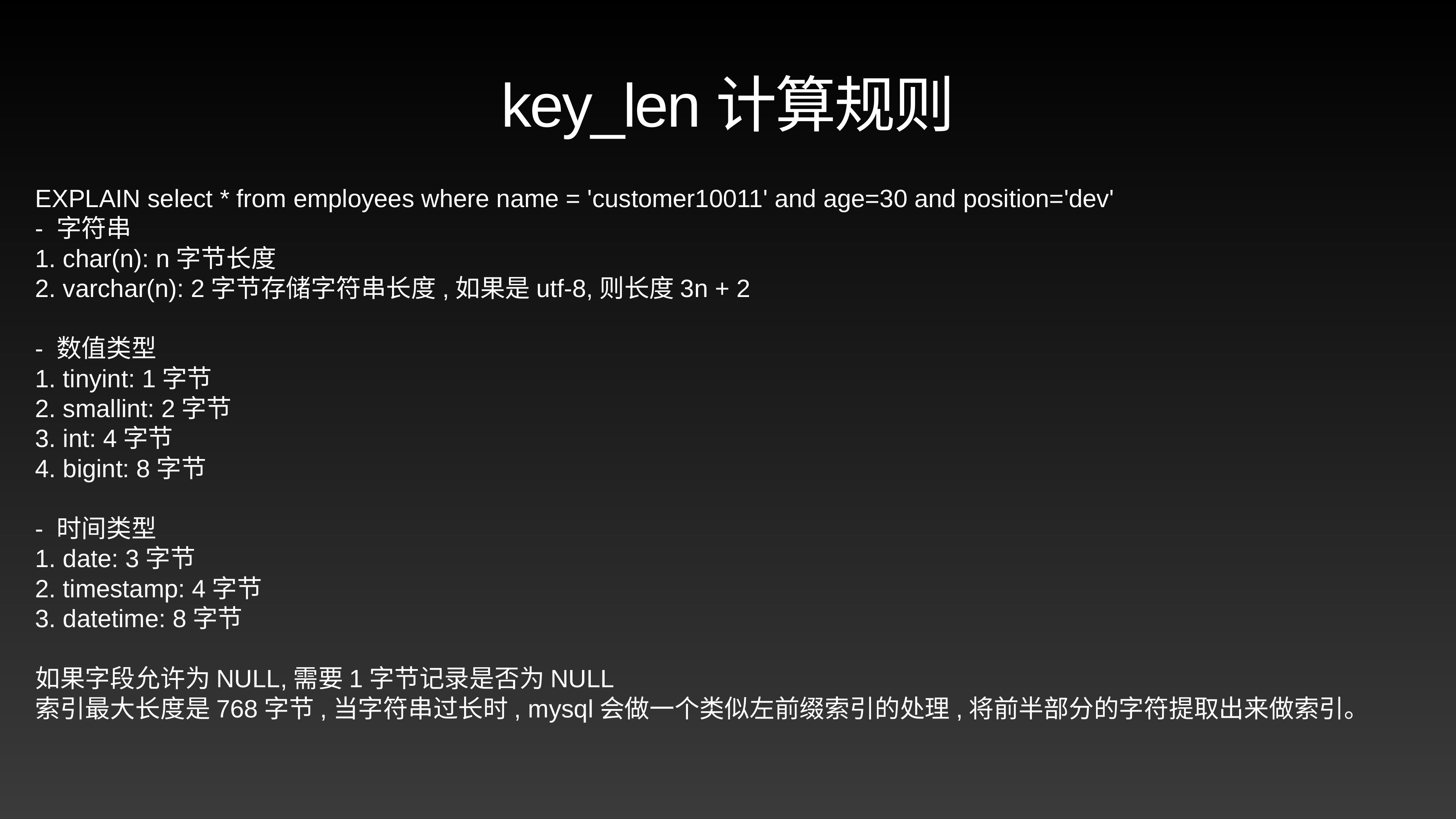

# key_len计算规则
EXPLAIN select * from employees where name = 'customer10011' and age=30 and position='dev'
- 字符串
1. char(n): n字节长度
2. varchar(n): 2字节存储字符串长度,如果是utf-8,则长度3n + 2

- 数值类型
1. tinyint: 1字节
2. smallint: 2字节
3. int: 4字节
4. bigint: 8字节

- 时间类型
1. date: 3字节
2. timestamp: 4字节
3. datetime: 8字节

如果字段允许为NULL,需要1字节记录是否为NULL
索引最大长度是768字节,当字符串过长时, mysql会做一个类似左前缀索引的处理,将前半部分的字符提取出来做索引。